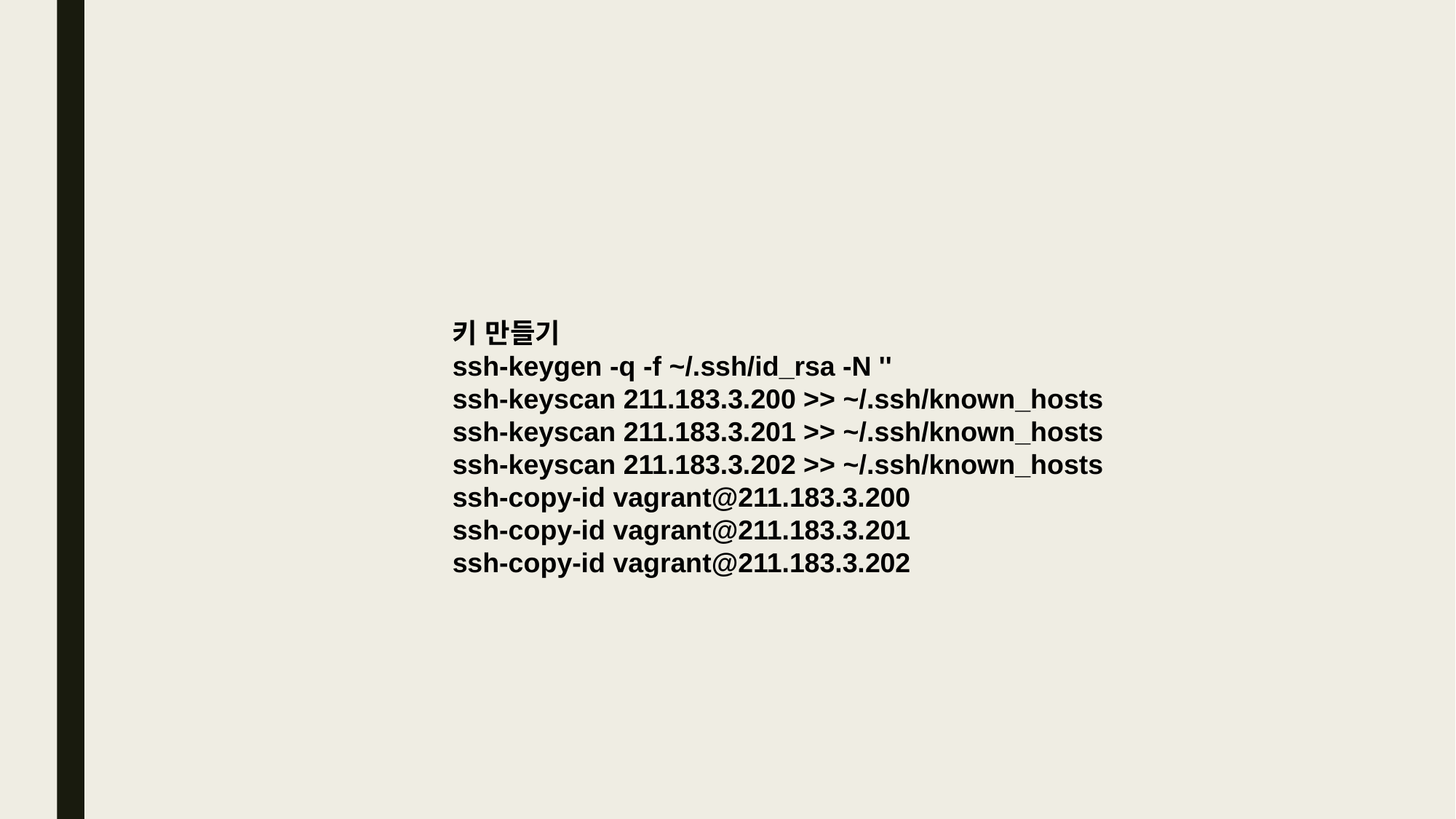

키 만들기
ssh-keygen -q -f ~/.ssh/id_rsa -N ''
ssh-keyscan 211.183.3.200 >> ~/.ssh/known_hosts
ssh-keyscan 211.183.3.201 >> ~/.ssh/known_hosts
ssh-keyscan 211.183.3.202 >> ~/.ssh/known_hosts
ssh-copy-id vagrant@211.183.3.200
ssh-copy-id vagrant@211.183.3.201
ssh-copy-id vagrant@211.183.3.202